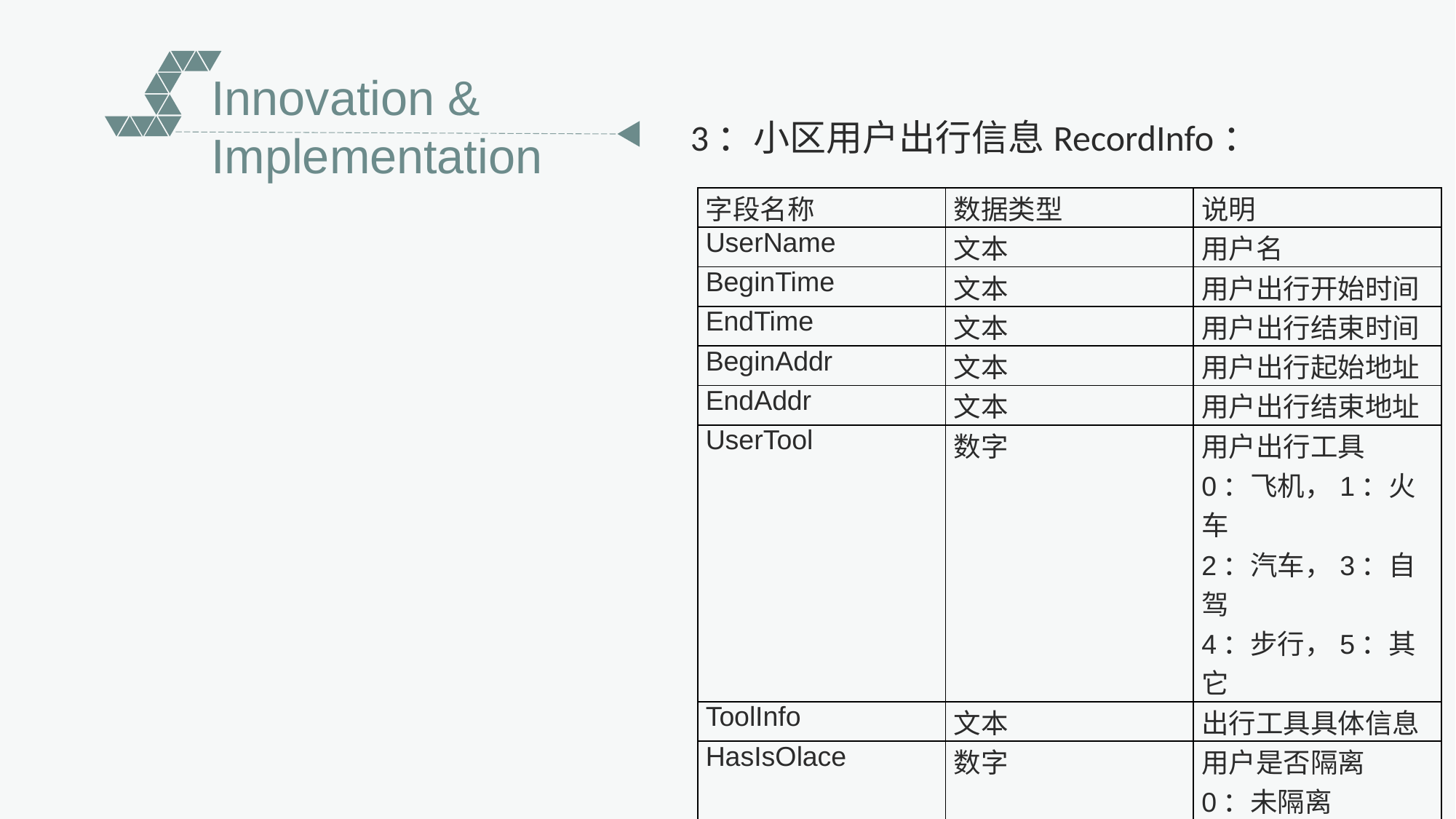

Innovation & Implementation
3：小区用户出行信息RecordInfo：

| 字段名称 | 数据类型 | 说明 |
| --- | --- | --- |
| UserName | 文本 | 用户名 |
| BeginTime | 文本 | 用户出行开始时间 |
| EndTime | 文本 | 用户出行结束时间 |
| BeginAddr | 文本 | 用户出行起始地址 |
| EndAddr | 文本 | 用户出行结束地址 |
| UserTool | 数字 | 用户出行工具 0：飞机，1：火车 2：汽车，3：自驾 4：步行，5：其它 |
| ToolInfo | 文本 | 出行工具具体信息 |
| HasIsOlace | 数字 | 用户是否隔离 0：未隔离 1：隔离 |
| HasIsInfect | 数字 | 用户是否染病 0：未染病 1：染病 |